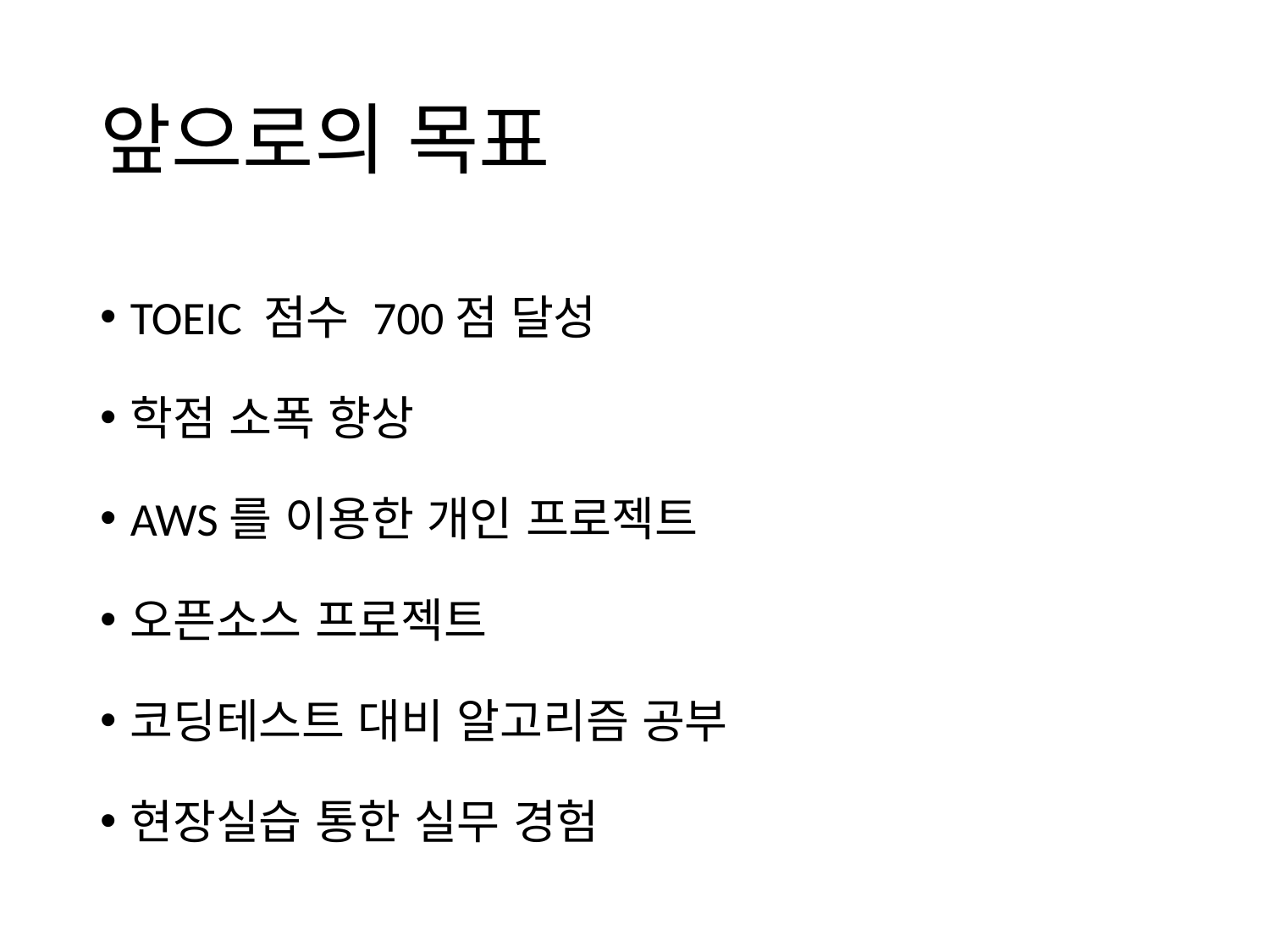

# 앞으로의 목표
TOEIC 점수 700점 달성
학점 소폭 향상
AWS를 이용한 개인 프로젝트
오픈소스 프로젝트
코딩테스트 대비 알고리즘 공부
현장실습 통한 실무 경험